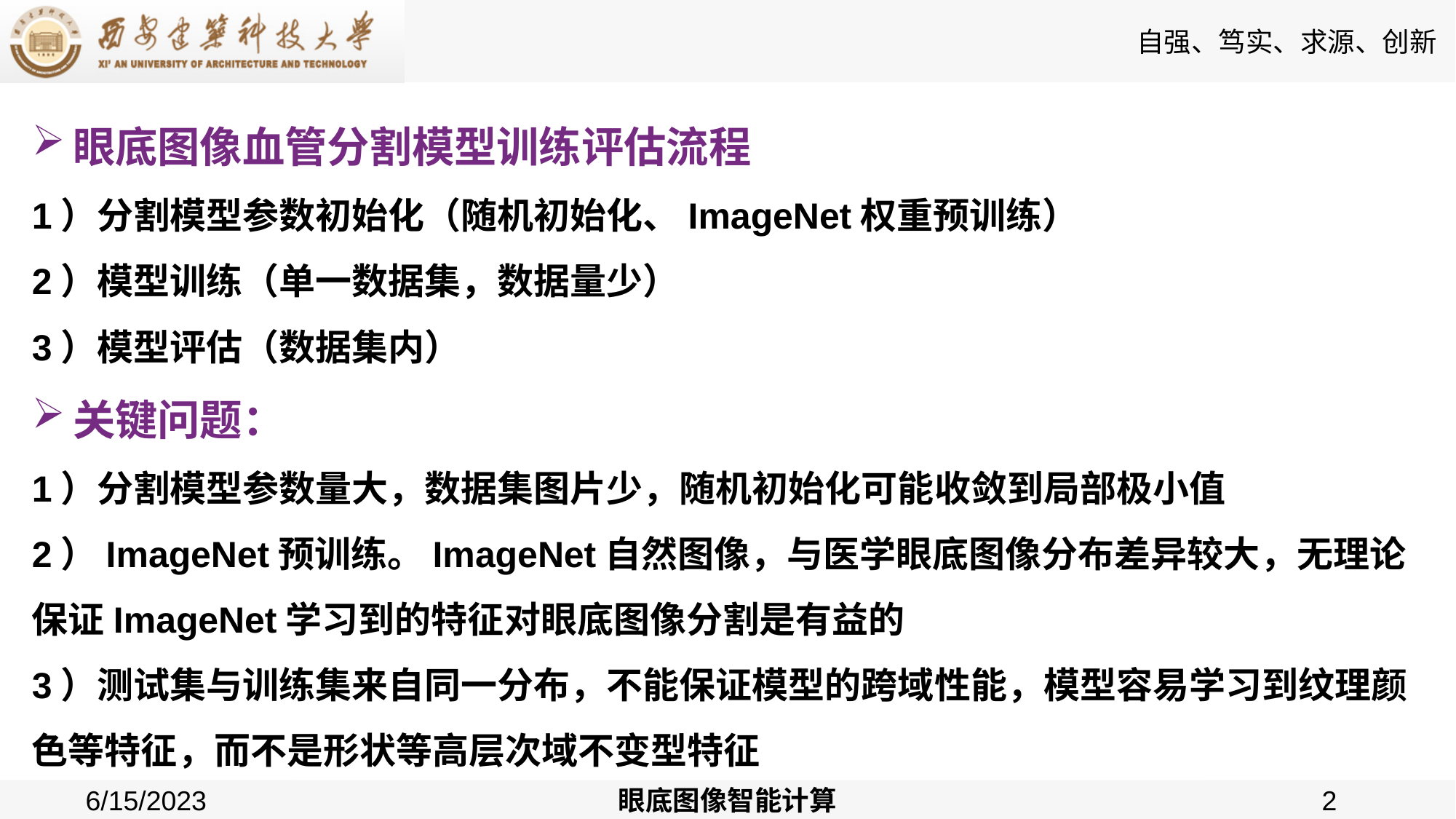

眼底图像血管分割模型训练评估流程
1）分割模型参数初始化（随机初始化、ImageNet权重预训练）
2）模型训练（单一数据集，数据量少）
3）模型评估（数据集内）
关键问题：
1）分割模型参数量大，数据集图片少，随机初始化可能收敛到局部极小值
2）ImageNet预训练。ImageNet自然图像，与医学眼底图像分布差异较大，无理论保证ImageNet学习到的特征对眼底图像分割是有益的
3）测试集与训练集来自同一分布，不能保证模型的跨域性能，模型容易学习到纹理颜色等特征，而不是形状等高层次域不变型特征